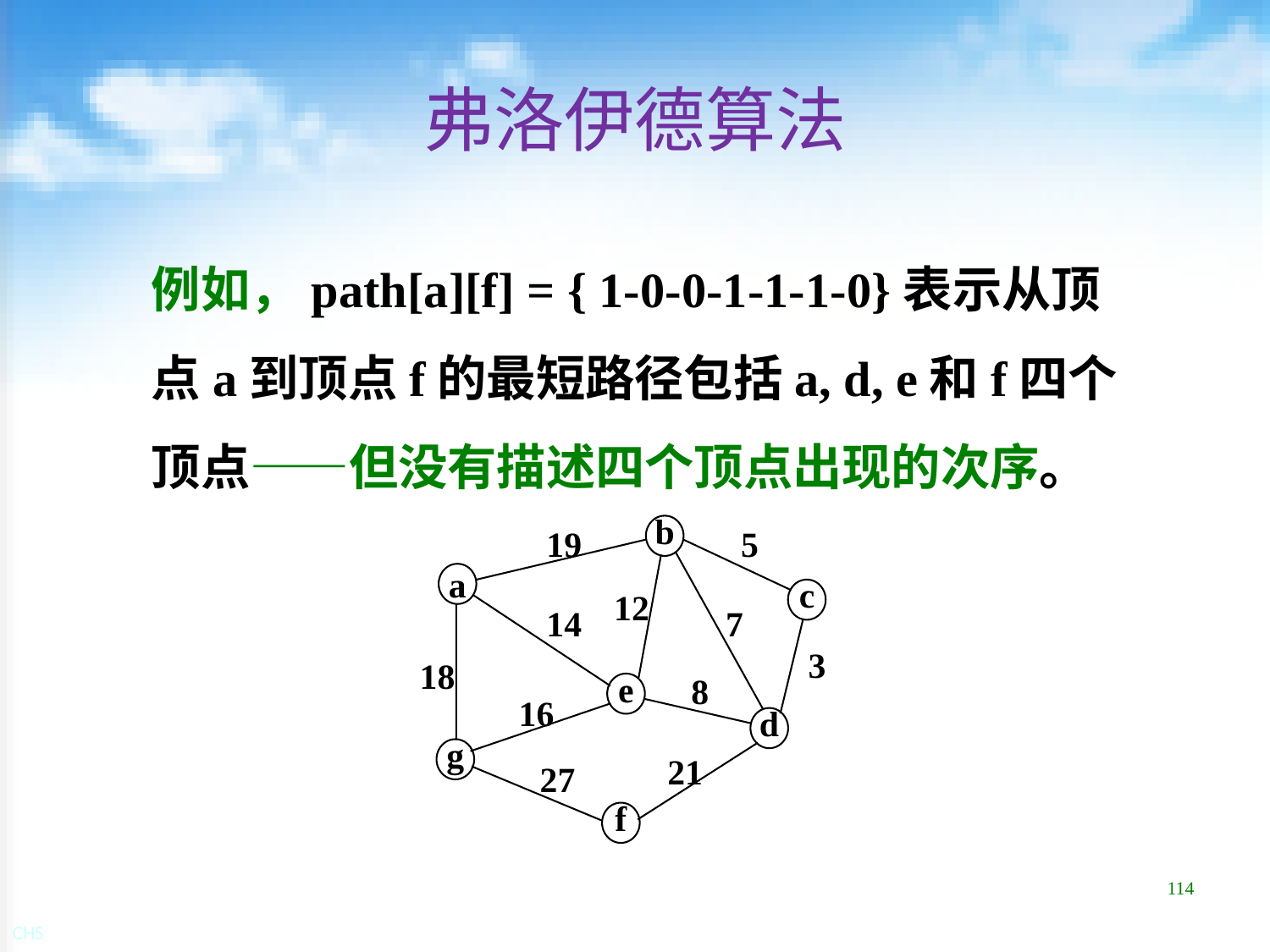

# 弗洛伊德算法
例如，path[a][f] = { 1-0-0-1-1-1-0}表示从顶点a到顶点f的最短路径包括a, d, e和f四个顶点——但没有描述四个顶点出现的次序。

19
b
5

a
12
c

14
7

3
18
8
e
16

d
g

21
27

f
114